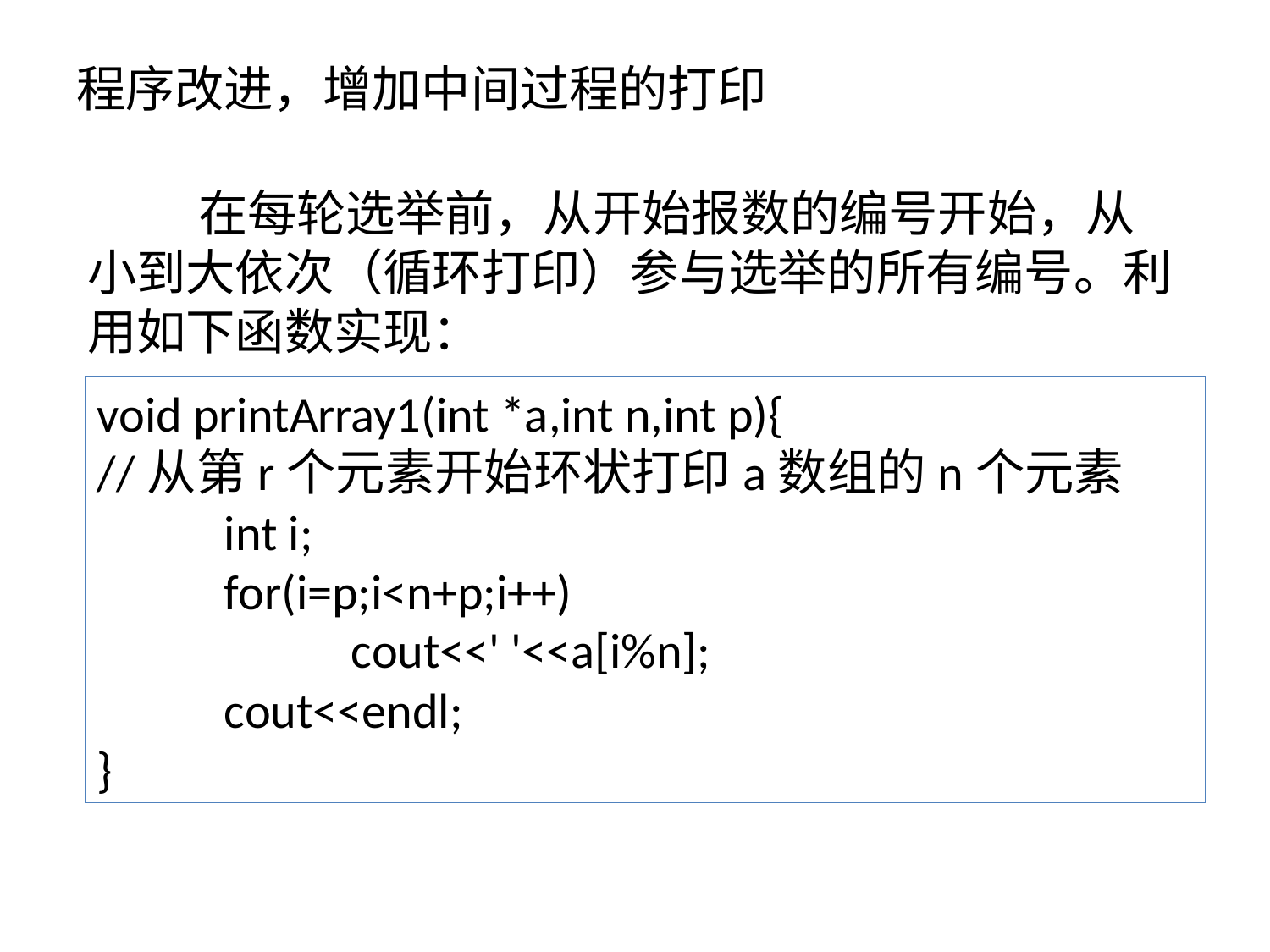

# 程序改进，增加中间过程的打印
         在每轮选举前，从开始报数的编号开始，从小到大依次（循环打印）参与选举的所有编号。利用如下函数实现：
void printArray1(int *a,int n,int p){
//从第r个元素开始环状打印a数组的n个元素
	int i;
	for(i=p;i<n+p;i++)
		cout<<' '<<a[i%n];
	cout<<endl;
}